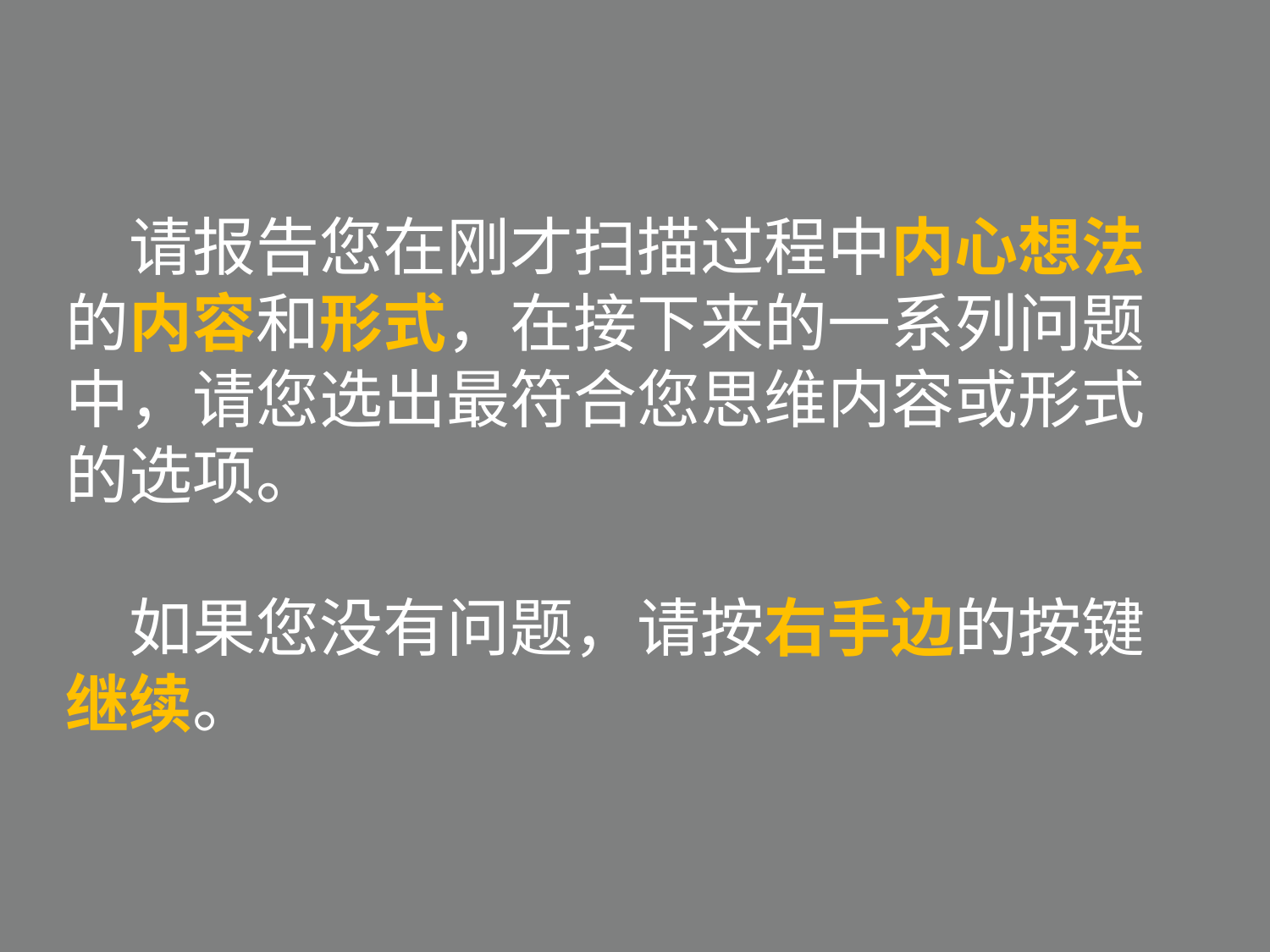

请报告您在刚才扫描过程中内心想法的内容和形式，在接下来的一系列问题中，请您选出最符合您思维内容或形式的选项。

如果您没有问题，请按右手边的按键继续。